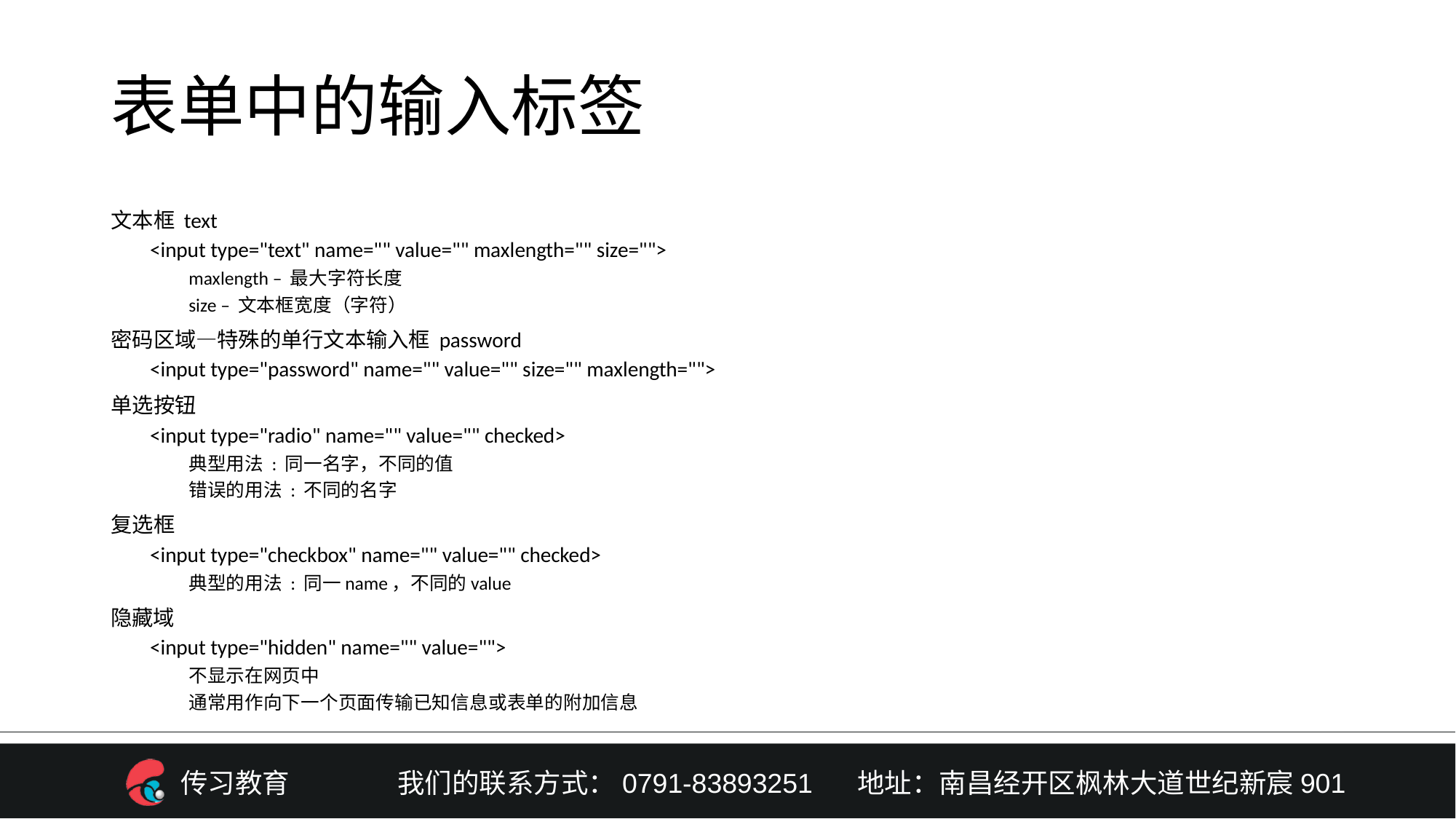

# 表单中的输入标签
文本框 text
<input type="text" name="" value="" maxlength="" size="">
maxlength – 最大字符长度
size – 文本框宽度（字符）
密码区域—特殊的单行文本输入框 password
<input type="password" name="" value="" size="" maxlength="">
单选按钮
<input type="radio" name="" value="" checked>
典型用法 : 同一名字，不同的值
错误的用法 : 不同的名字
复选框
<input type="checkbox" name="" value="" checked>
典型的用法 : 同一name，不同的value
隐藏域
<input type="hidden" name="" value="">
不显示在网页中
通常用作向下一个页面传输已知信息或表单的附加信息